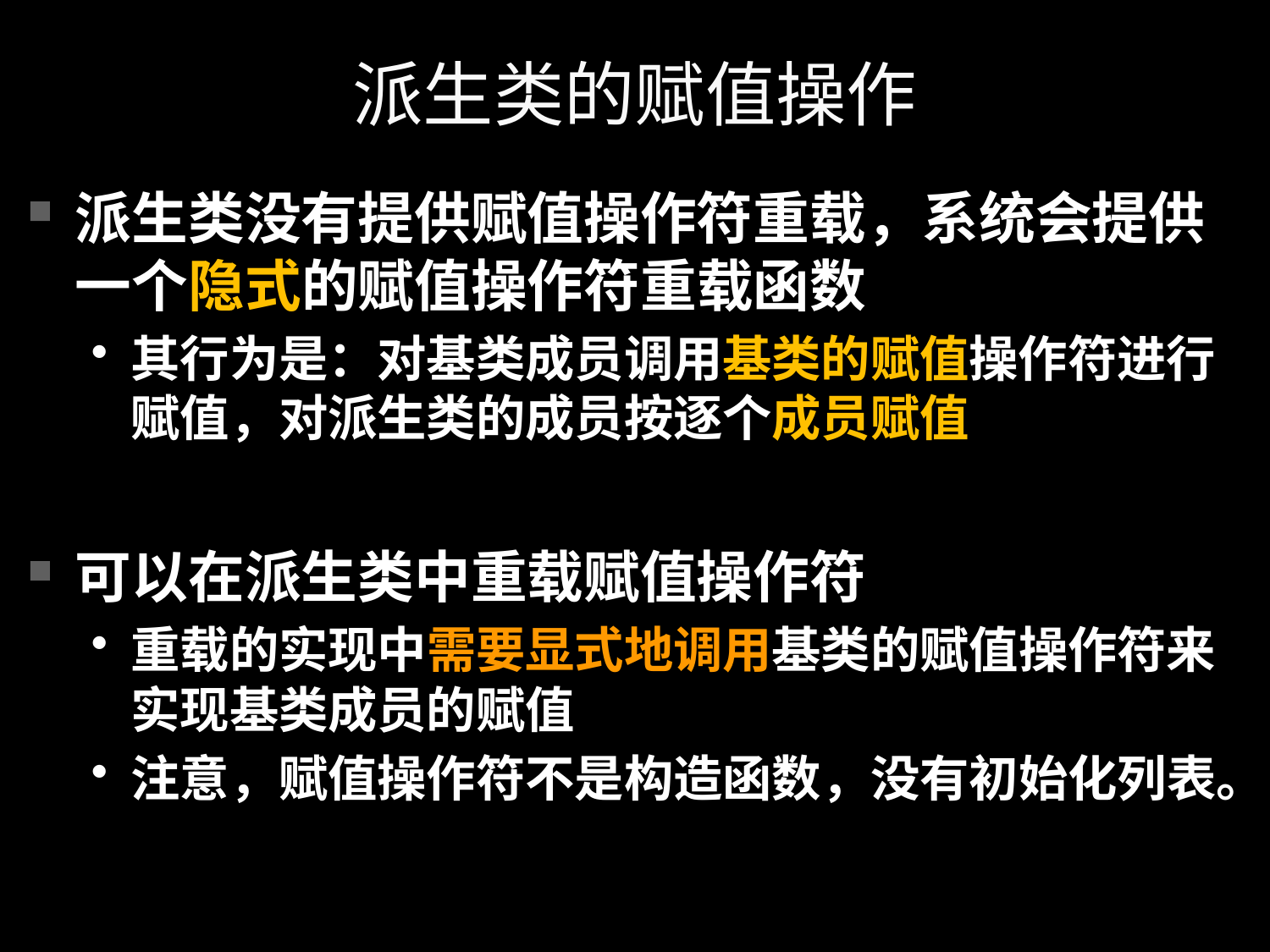

# 派生类的赋值操作
派生类没有提供赋值操作符重载，系统会提供一个隐式的赋值操作符重载函数
其行为是：对基类成员调用基类的赋值操作符进行赋值，对派生类的成员按逐个成员赋值

可以在派生类中重载赋值操作符
重载的实现中需要显式地调用基类的赋值操作符来实现基类成员的赋值
注意，赋值操作符不是构造函数，没有初始化列表。